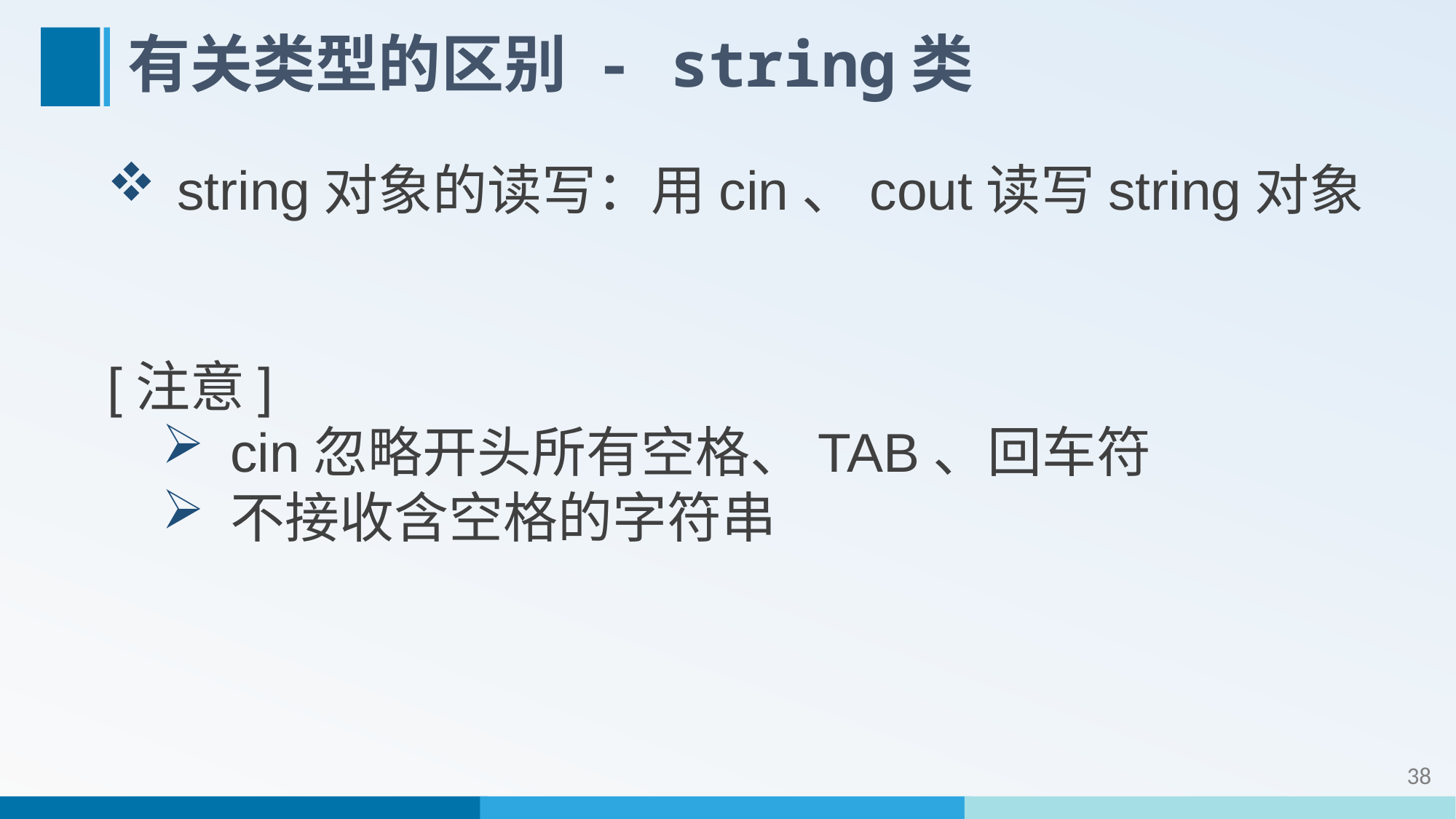

# 有关类型的区别 - string类
 string对象的读写：用cin、cout读写string对象

[注意]
cin忽略开头所有空格、TAB、回车符
不接收含空格的字符串